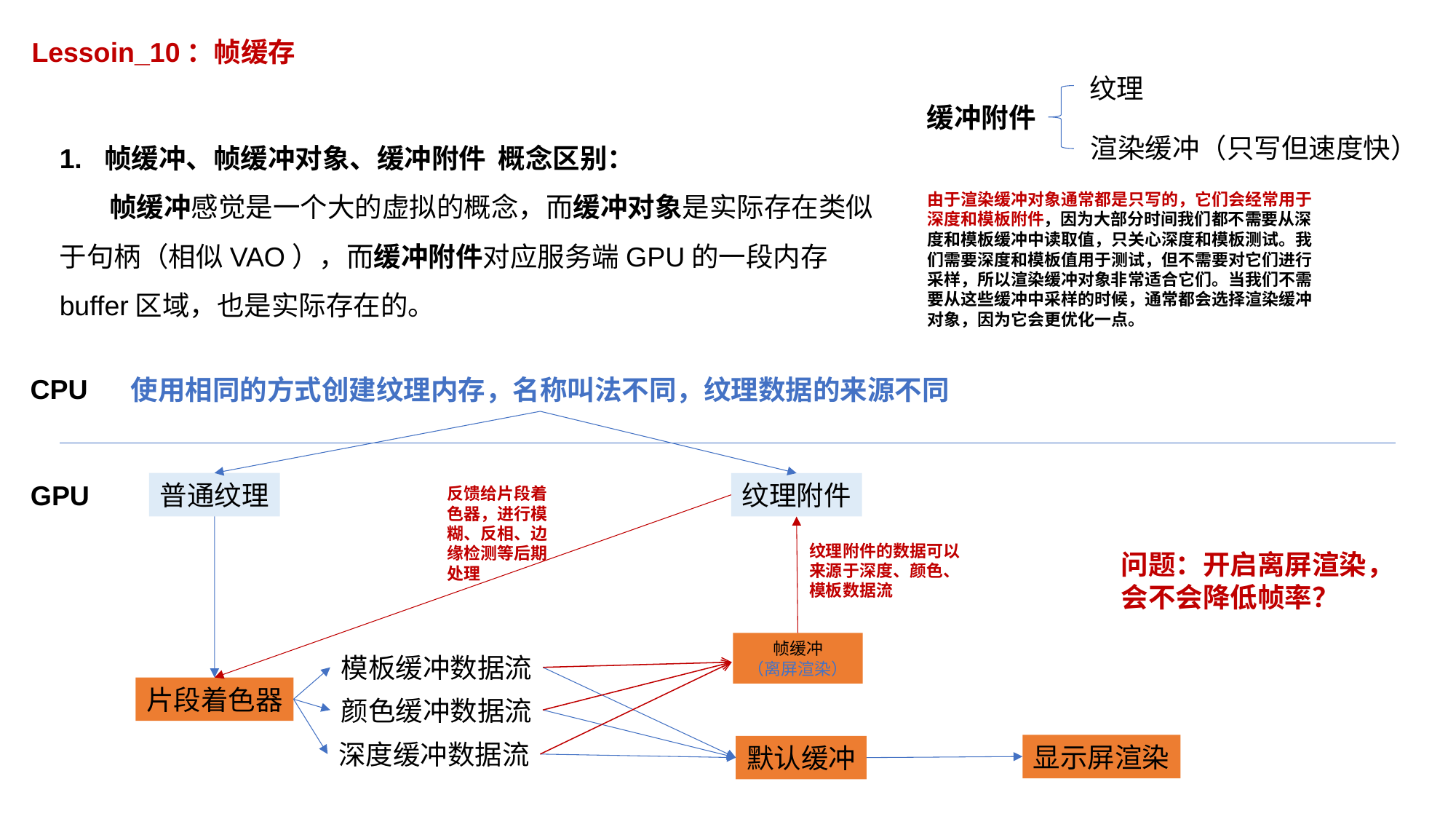

Lessoin_10：帧缓存
纹理

缓冲附件
1.  帧缓冲、帧缓冲对象、缓冲附件  概念区别：
       帧缓冲感觉是一个大的虚拟的概念，而缓冲对象是实际存在类似于句柄（相似VAO），而缓冲附件对应服务端GPU的一段内存buffer区域，也是实际存在的。
渲染缓冲（只写但速度快）
由于渲染缓冲对象通常都是只写的，它们会经常用于深度和模板附件，因为大部分时间我们都不需要从深度和模板缓冲中读取值，只关心深度和模板测试。我们需要深度和模板值用于测试，但不需要对它们进行采样，所以渲染缓冲对象非常适合它们。当我们不需要从这些缓冲中采样的时候，通常都会选择渲染缓冲对象，因为它会更优化一点。
CPU
使用相同的方式创建纹理内存，名称叫法不同，纹理数据的来源不同
GPU
普通纹理
纹理附件
反馈给片段着色器，进行模糊、反相、边缘检测等后期处理
纹理附件的数据可以来源于深度、颜色、模板数据流
问题：开启离屏渲染，会不会降低帧率？
帧缓冲
（离屏渲染）
模板缓冲数据流
片段着色器
颜色缓冲数据流
深度缓冲数据流
显示屏渲染
默认缓冲